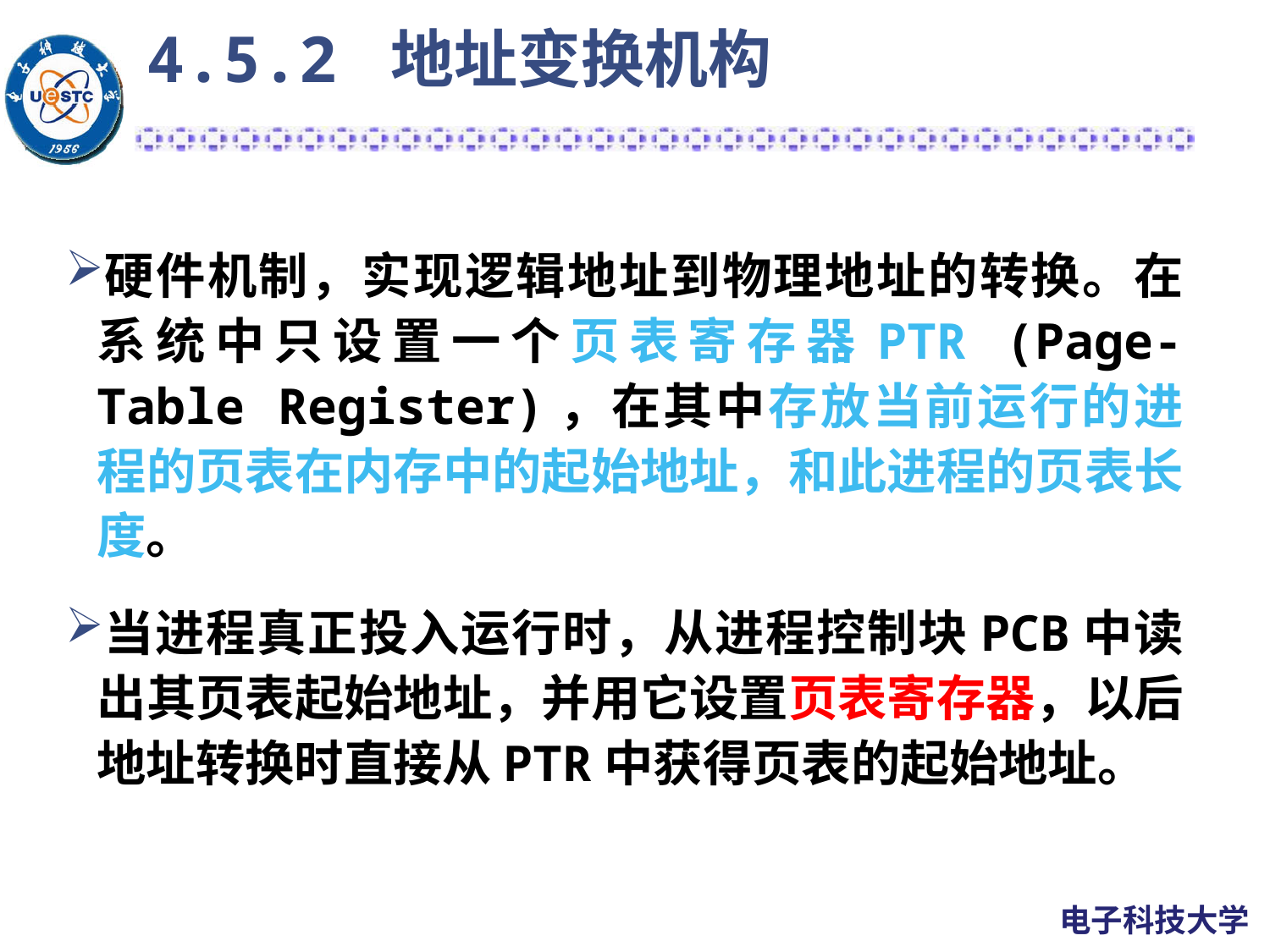

# 4.5.2 地址变换机构
硬件机制，实现逻辑地址到物理地址的转换。在系统中只设置一个页表寄存器PTR (Page-Table Register)，在其中存放当前运行的进程的页表在内存中的起始地址，和此进程的页表长度。
当进程真正投入运行时，从进程控制块PCB中读出其页表起始地址，并用它设置页表寄存器，以后地址转换时直接从PTR中获得页表的起始地址。